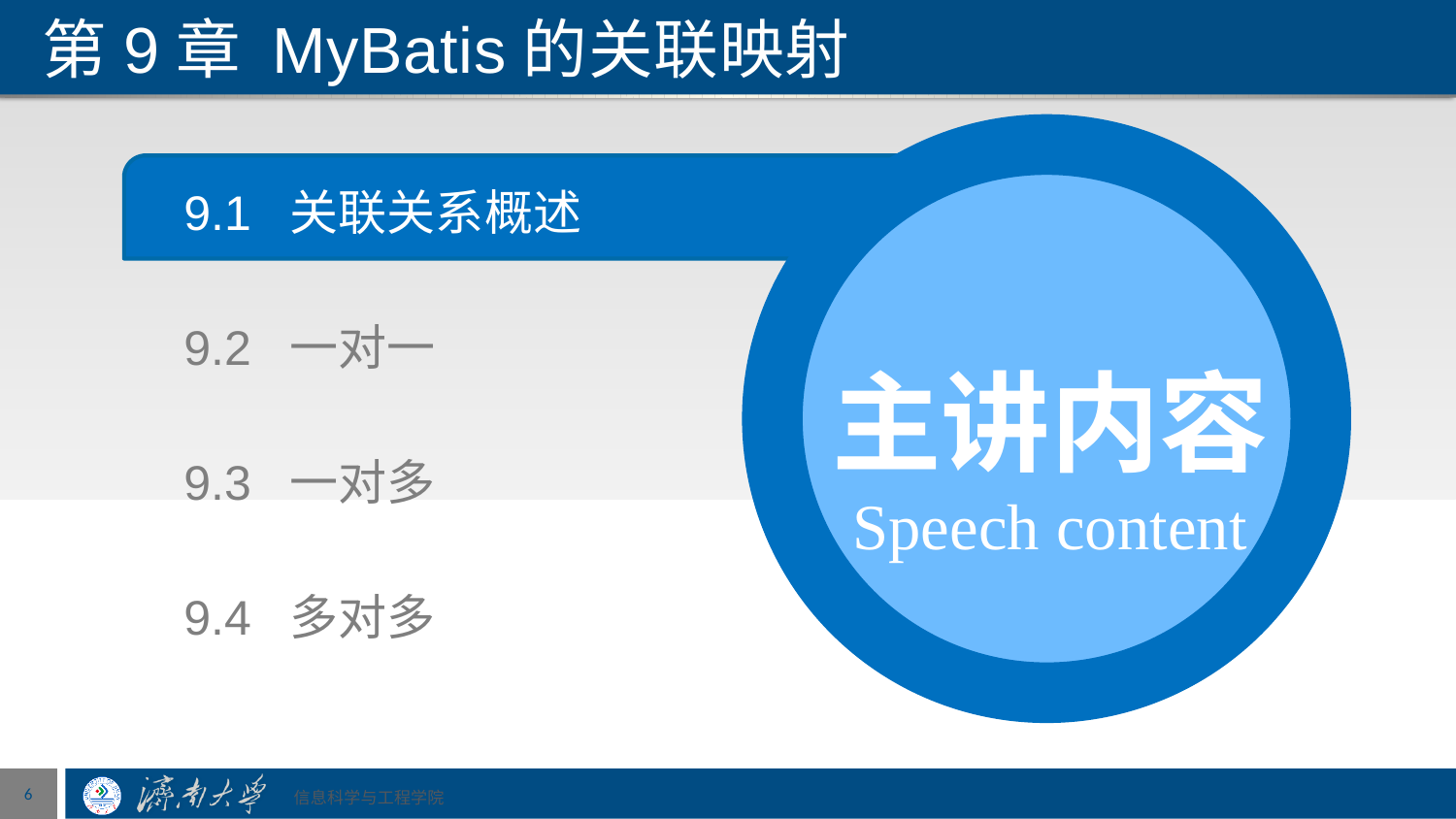

# 第9章 MyBatis的关联映射

主讲内容
Speech content

9.1  关联关系概述
9.2  一对一
9.3  一对多
9.4  多对多